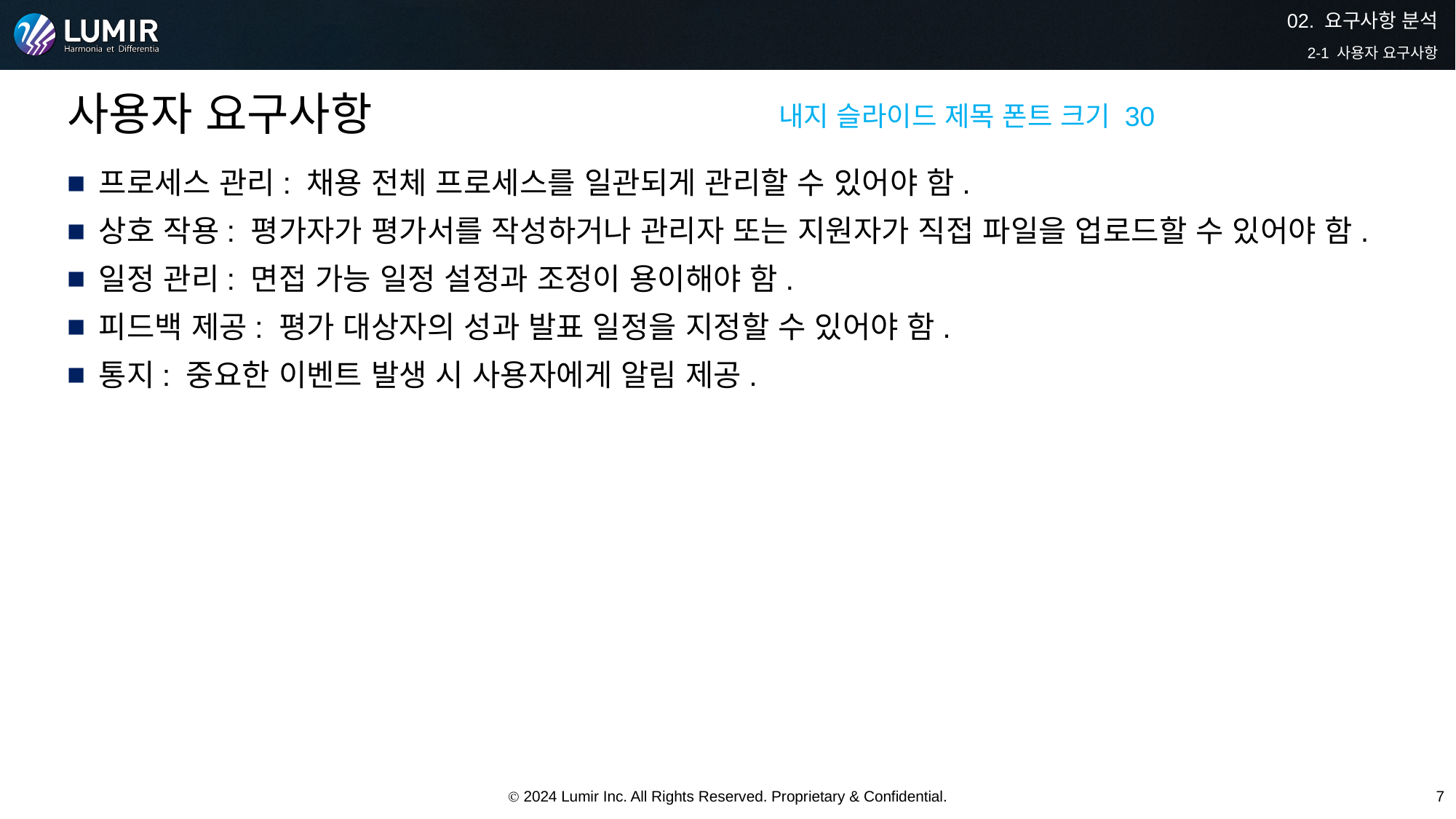

02. 요구사항 분석
2-1 사용자 요구사항
# 사용자 요구사항
내지 슬라이드 제목 폰트 크기 30
프로세스 관리: 채용 전체 프로세스를 일관되게 관리할 수 있어야 함.
상호 작용: 평가자가 평가서를 작성하거나 관리자 또는 지원자가 직접 파일을 업로드할 수 있어야 함.
일정 관리: 면접 가능 일정 설정과 조정이 용이해야 함.
피드백 제공: 평가 대상자의 성과 발표 일정을 지정할 수 있어야 함.
통지: 중요한 이벤트 발생 시 사용자에게 알림 제공.